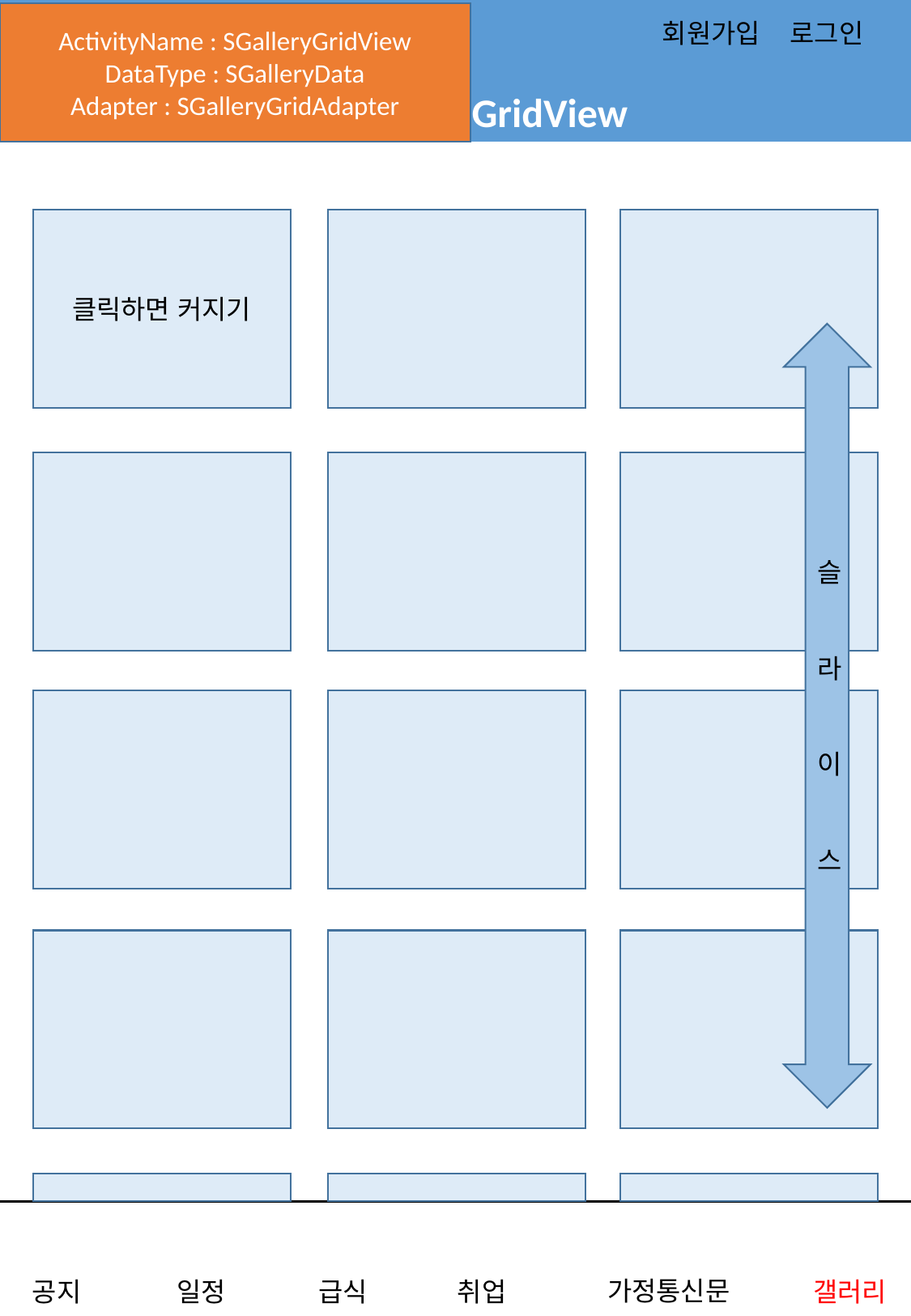

갤 러 리 – GridView
ActivityName : SGalleryGridView
DataType : SGalleryData
Adapter : SGalleryGridAdapter
회원가입    로그인
클릭하면 커지기

슬

라

이

스

공지
일정
급식
취업
갤러리
가정통신문